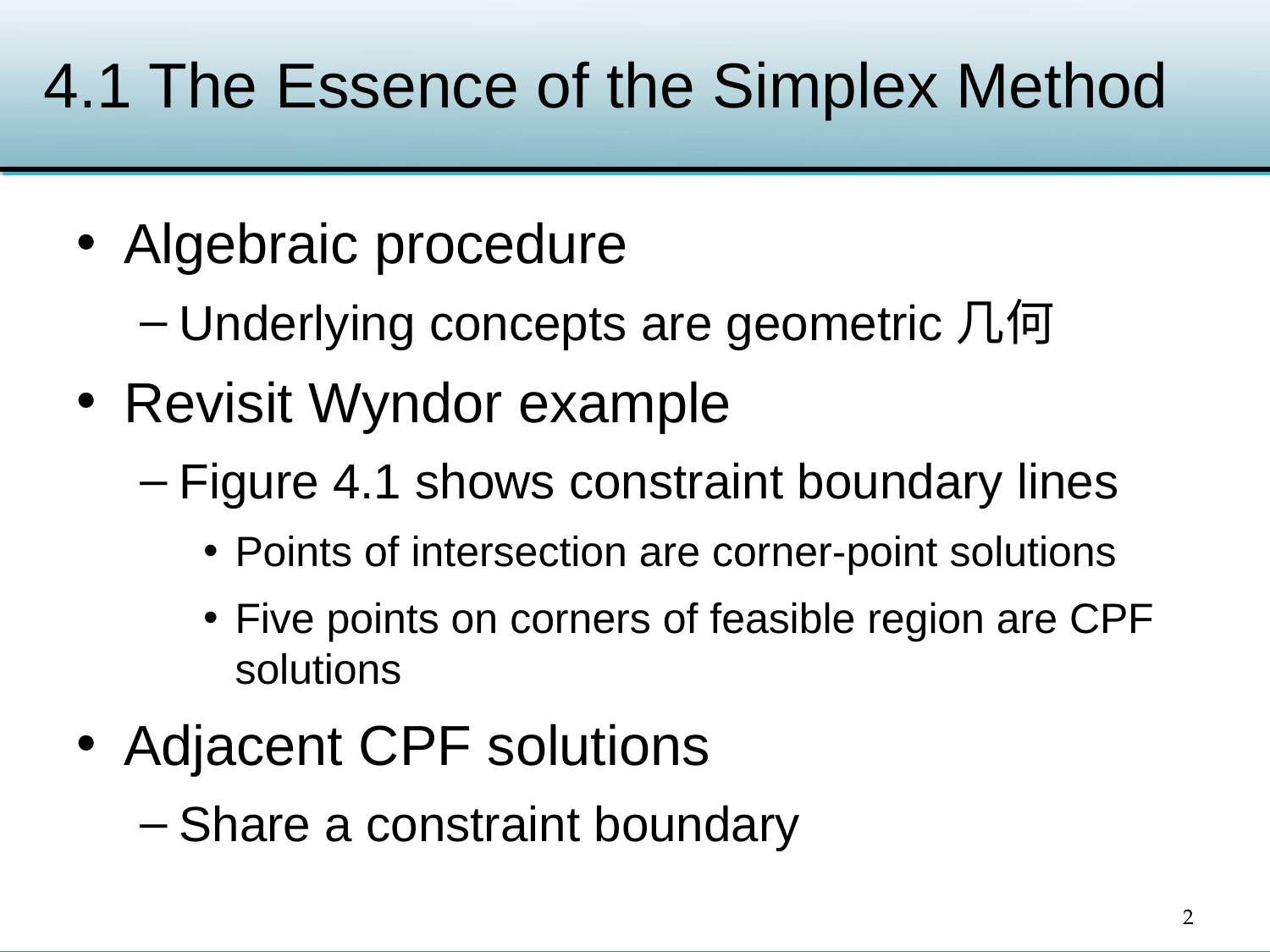

# 4.1 The Essence of the Simplex Method
Algebraic procedure
Underlying concepts are geometric几何
Revisit Wyndor example
Figure 4.1 shows constraint boundary lines
Points of intersection are corner-point solutions
Five points on corners of feasible region are CPF solutions
Adjacent CPF solutions
Share a constraint boundary
2